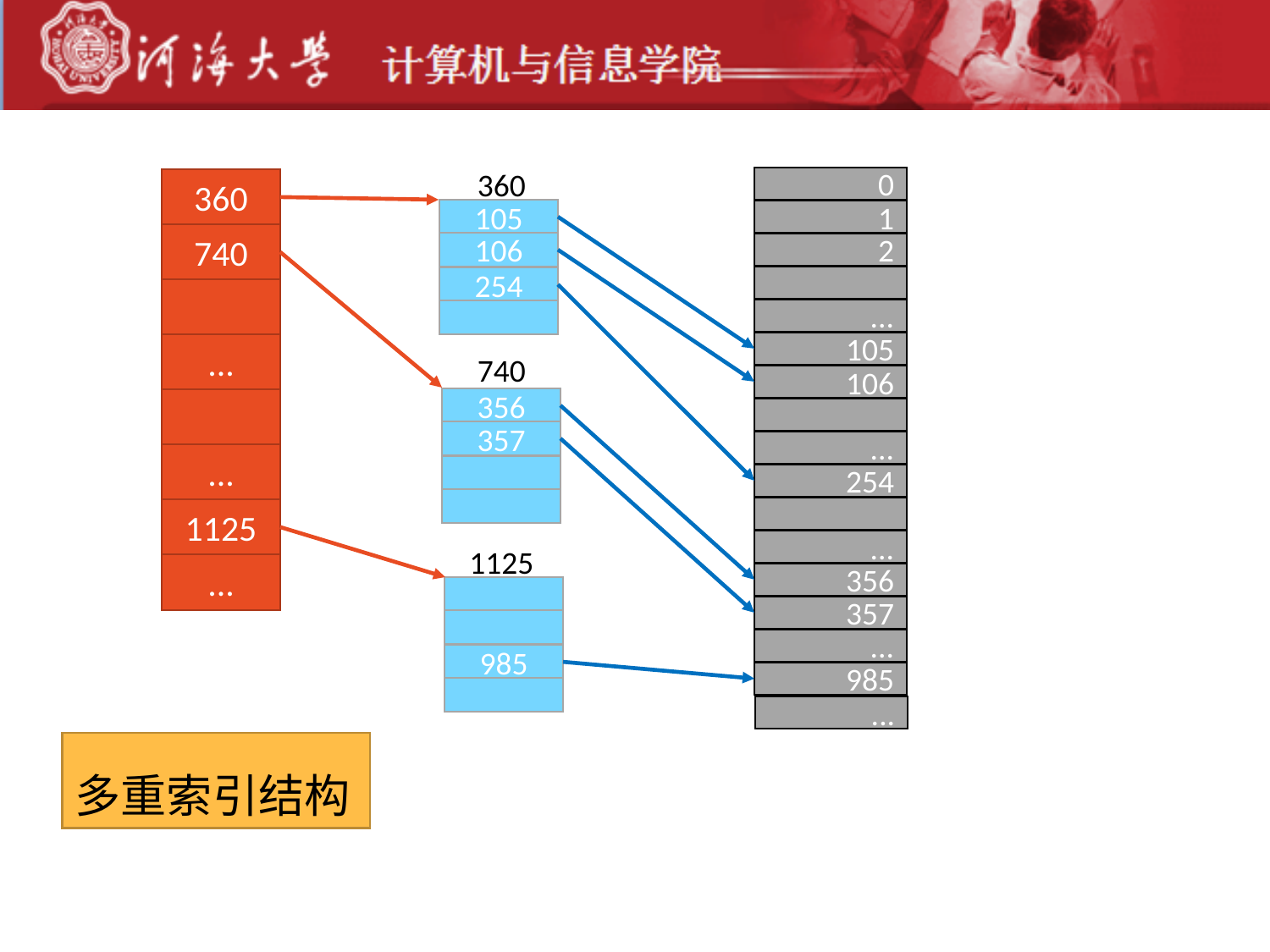

360
0
360
105
1
740
106
2

254

...

105
...
740
106
356

357
...
...

254

1125
...
1125
...
356

357

...
985
985

...
多重索引结构